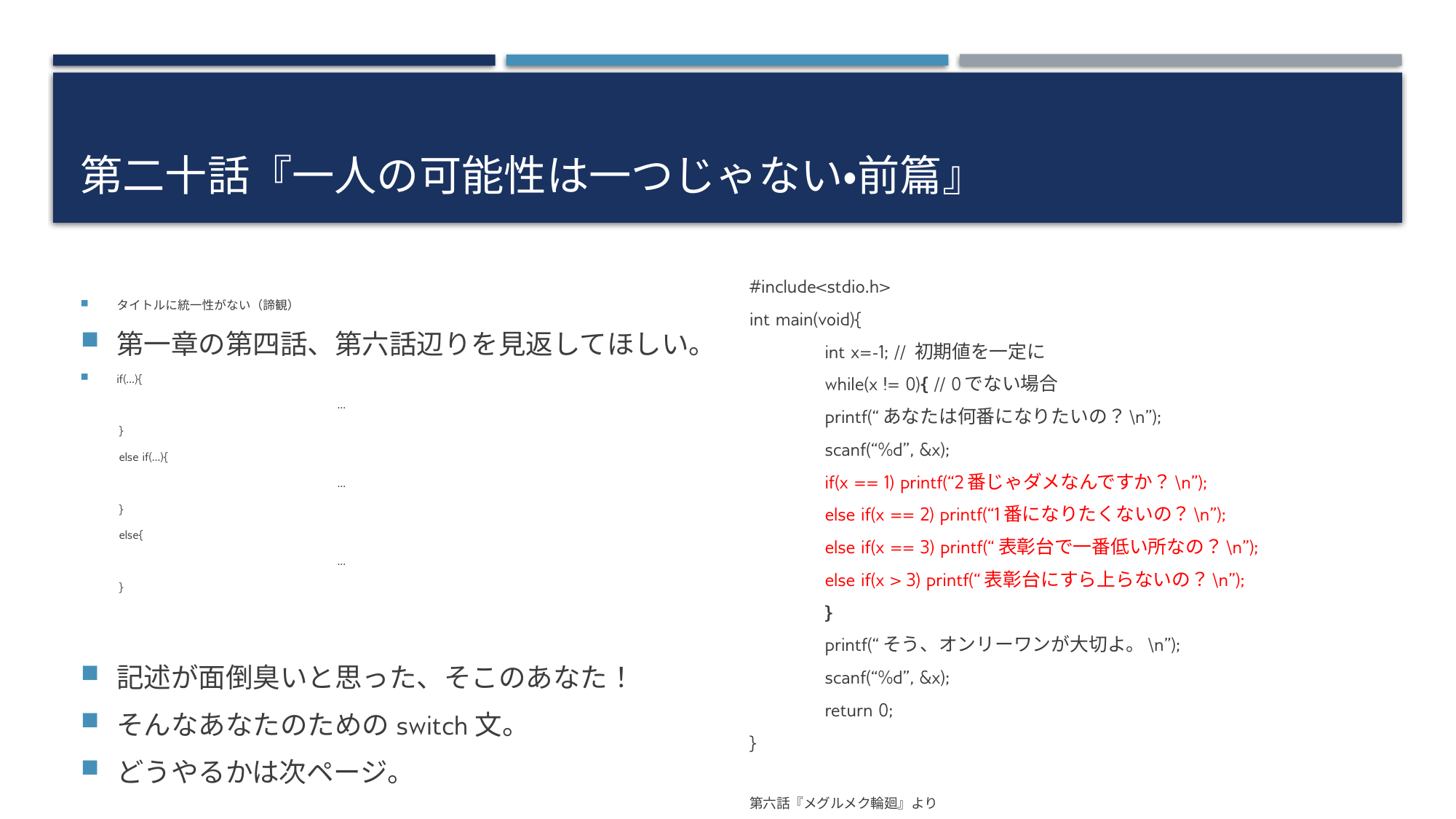

# 第二十話『一人の可能性は一つじゃない・前篇』
タイトルに統一性がない（諦観）
第一章の第四話、第六話辺りを見返してほしい。
if(…){
		…
}
else if(…){
		…
}
else{
		…
}

記述が面倒臭いと思った、そこのあなた！
そんなあなたのためのswitch文。
どうやるかは次ページ。
#include<stdio.h>
int main(void){
	int x=-1; // 初期値を一定に
	while(x != 0){ // 0でない場合
		printf(“あなたは何番になりたいの？\n”);
		scanf(“%d”, &x);
		if(x == 1) printf(“2番じゃダメなんですか？\n”);
		else if(x == 2) printf(“1番になりたくないの？\n”);
		else if(x == 3) printf(“表彰台で一番低い所なの？\n”);
		else if(x > 3) printf(“表彰台にすら上らないの？\n”);
	}
	printf(“そう、オンリーワンが大切よ。\n”);
	scanf(“%d”, &x);
	return 0;
}

第六話『メグルメク輪廻』より